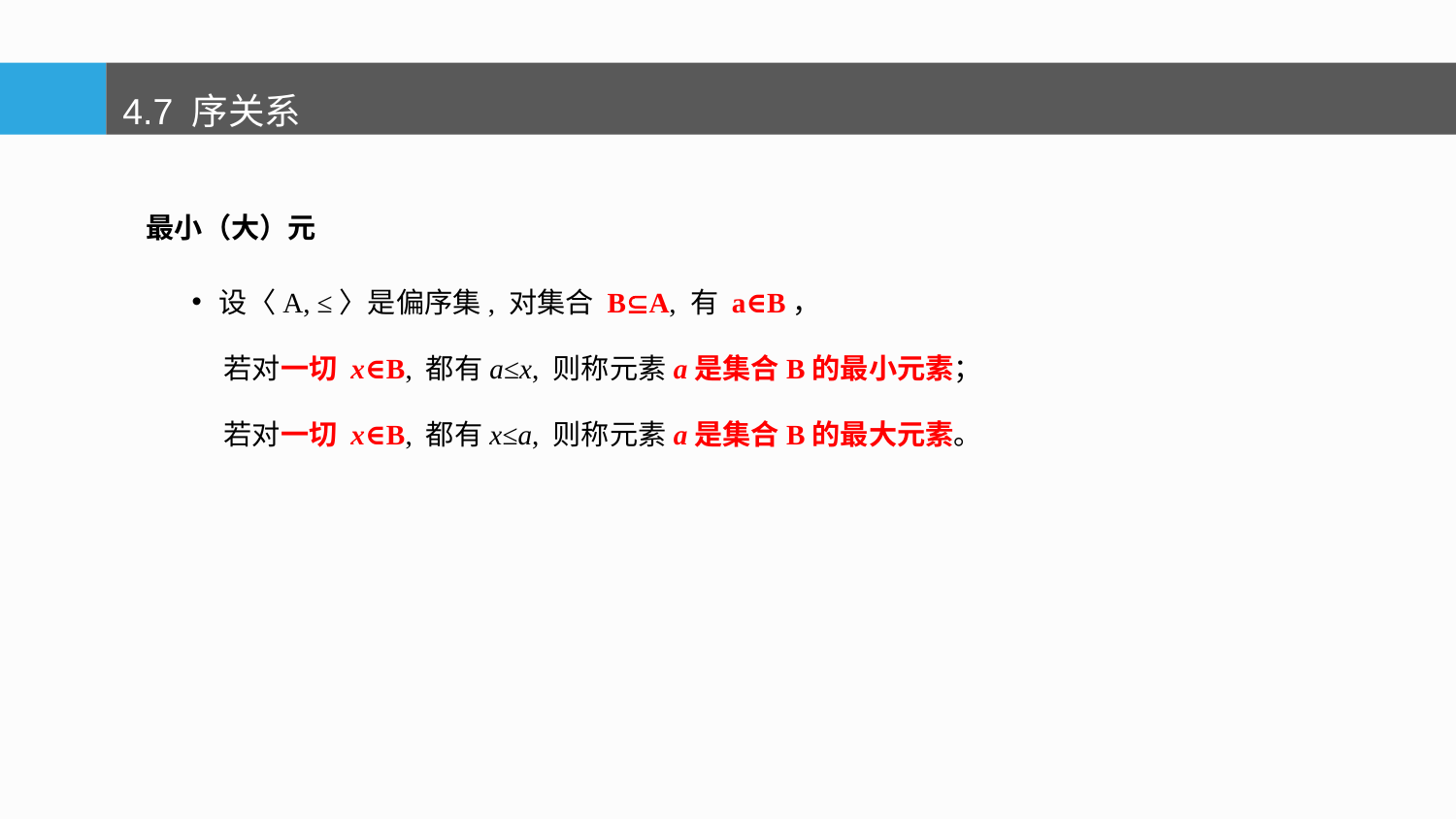

4.7 序关系

最小（大）元
设〈A, ≤〉是偏序集, 对集合 B⊆A, 有 a∈B，
    若对一切 x∈B, 都有a≤x, 则称元素a是集合B的最小元素；
    若对一切 x∈B, 都有x≤a, 则称元素a是集合B的最大元素。